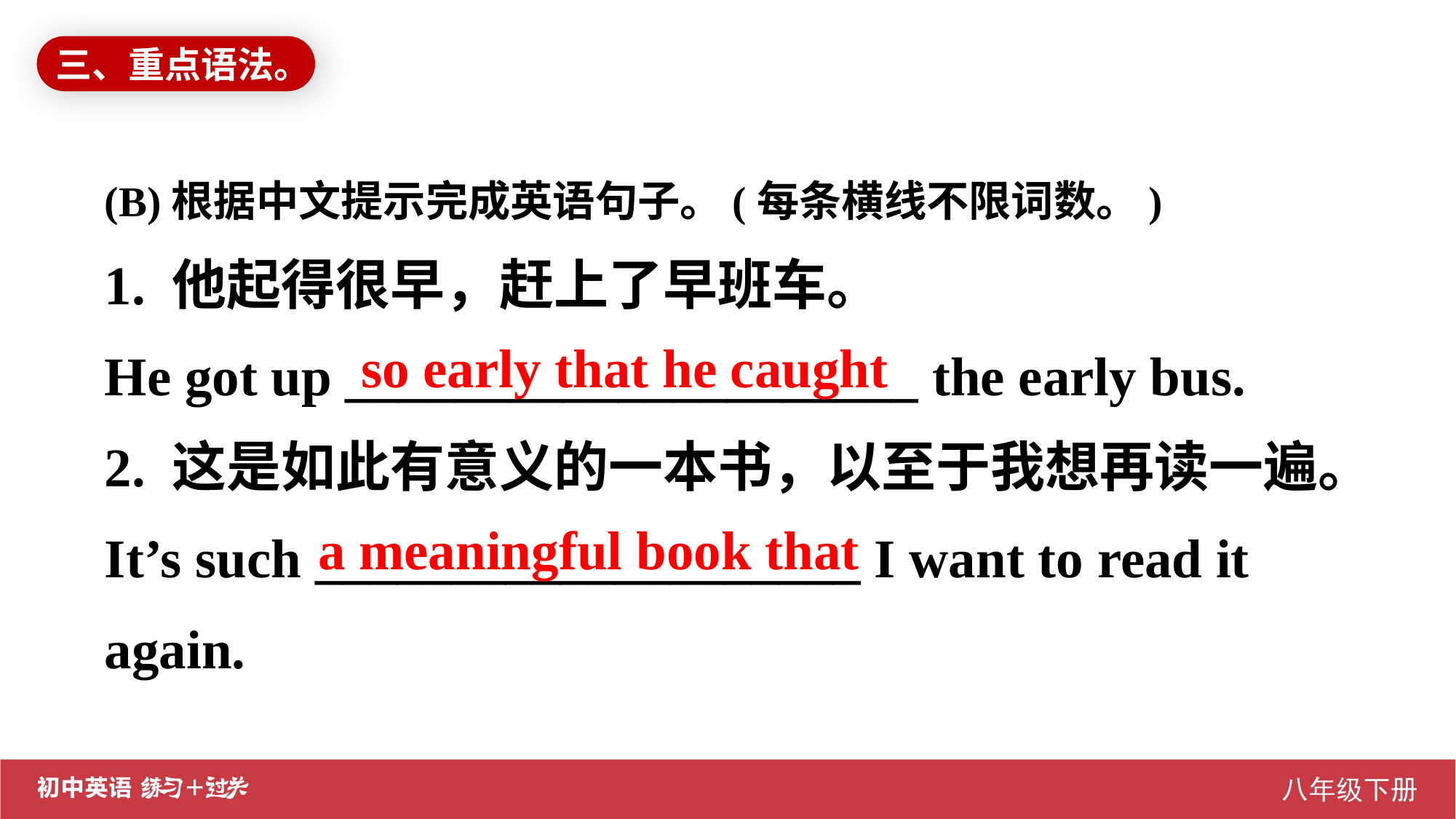

三、重点语法。
(B)根据中文提示完成英语句子。(每条横线不限词数。)
1. 他起得很早，赶上了早班车。
He got up _____________________ the early bus.
2. 这是如此有意义的一本书，以至于我想再读一遍。
It’s such ____________________ I want to read it again.
so early that he caught
a meaningful book that